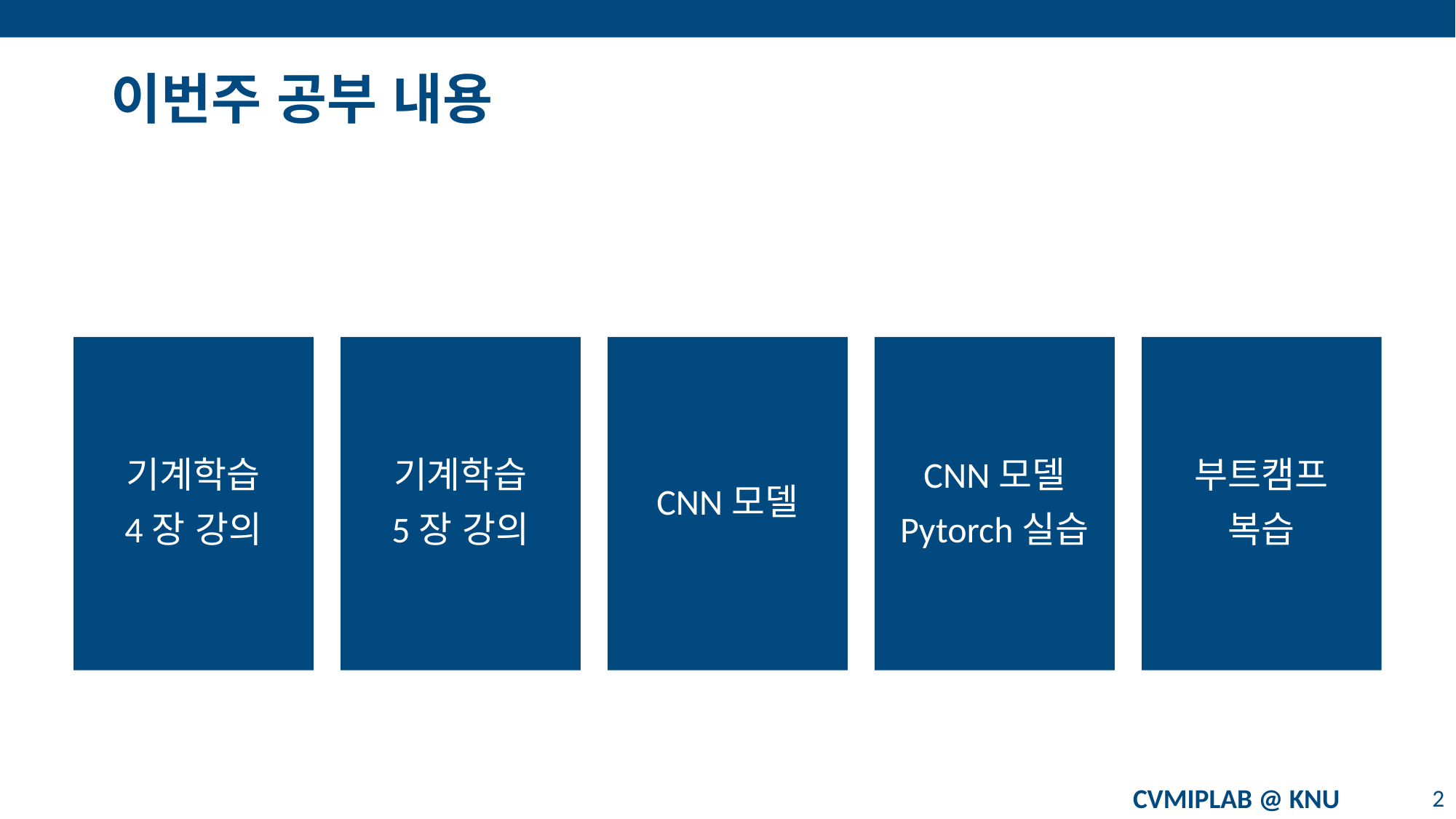

# 이번주 공부 내용
CNN모델
부트캠프
복습
CNN모델
Pytorch실습
기계학습
5장 강의
기계학습
4장 강의
CVMIPLAB @ KNU
2